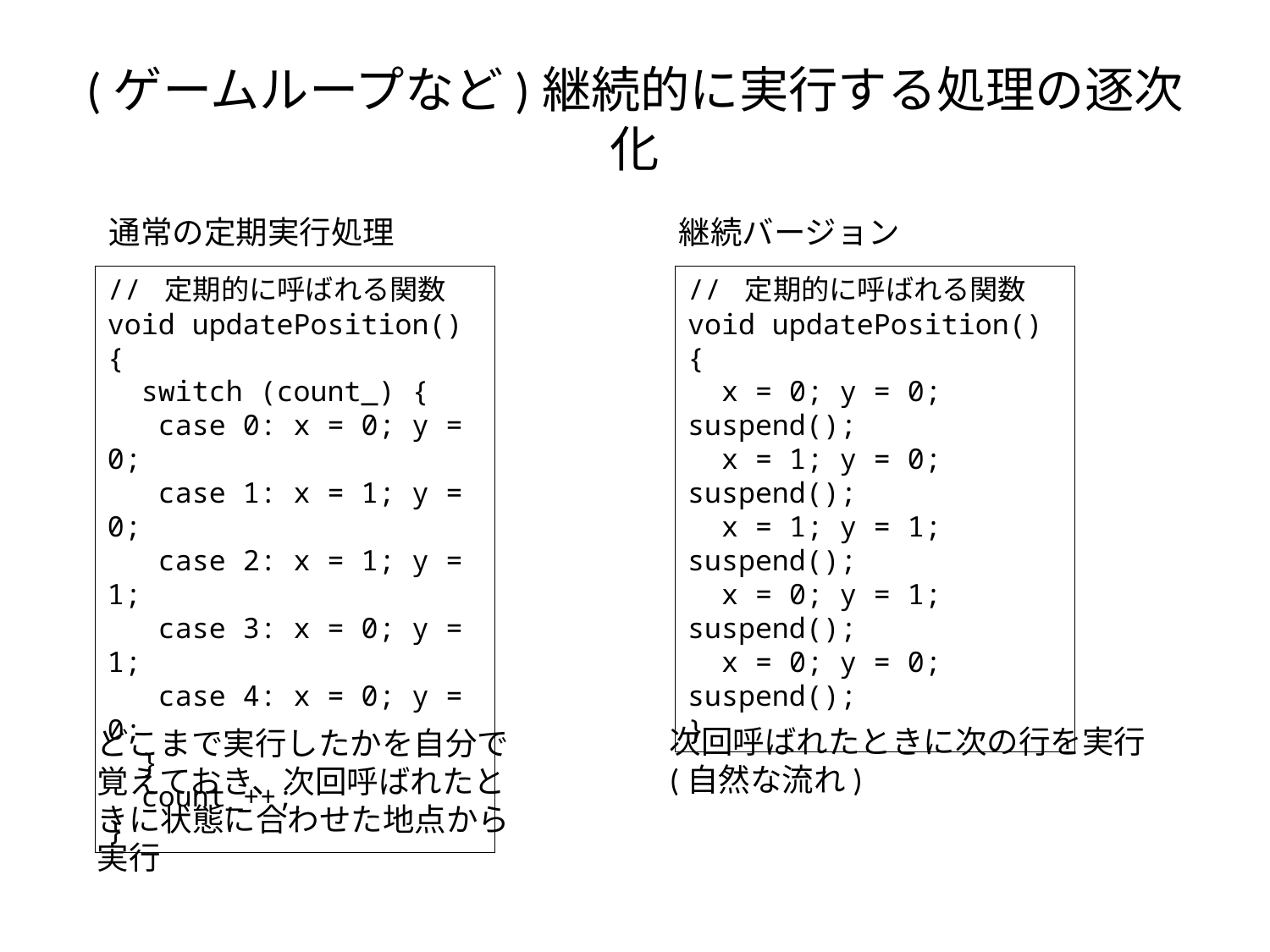

# (ゲームループなど)継続的に実行する処理の逐次化
通常の定期実行処理
継続バージョン
// 定期的に呼ばれる関数
void updatePosition()
{
  switch (count_) {
   case 0: x = 0; y = 0;
   case 1: x = 1; y = 0;
   case 2: x = 1; y = 1;
   case 3: x = 0; y = 1;
   case 4: x = 0; y = 0;
  }
  count_++;
}
// 定期的に呼ばれる関数
void updatePosition()
{
  x = 0; y = 0; suspend();
  x = 1; y = 0; suspend();
  x = 1; y = 1; suspend();
  x = 0; y = 1; suspend();
  x = 0; y = 0; suspend();
}
次回呼ばれたときに次の行を実行
(自然な流れ)
どこまで実行したかを自分で覚えておき、次回呼ばれたときに状態に合わせた地点から実行